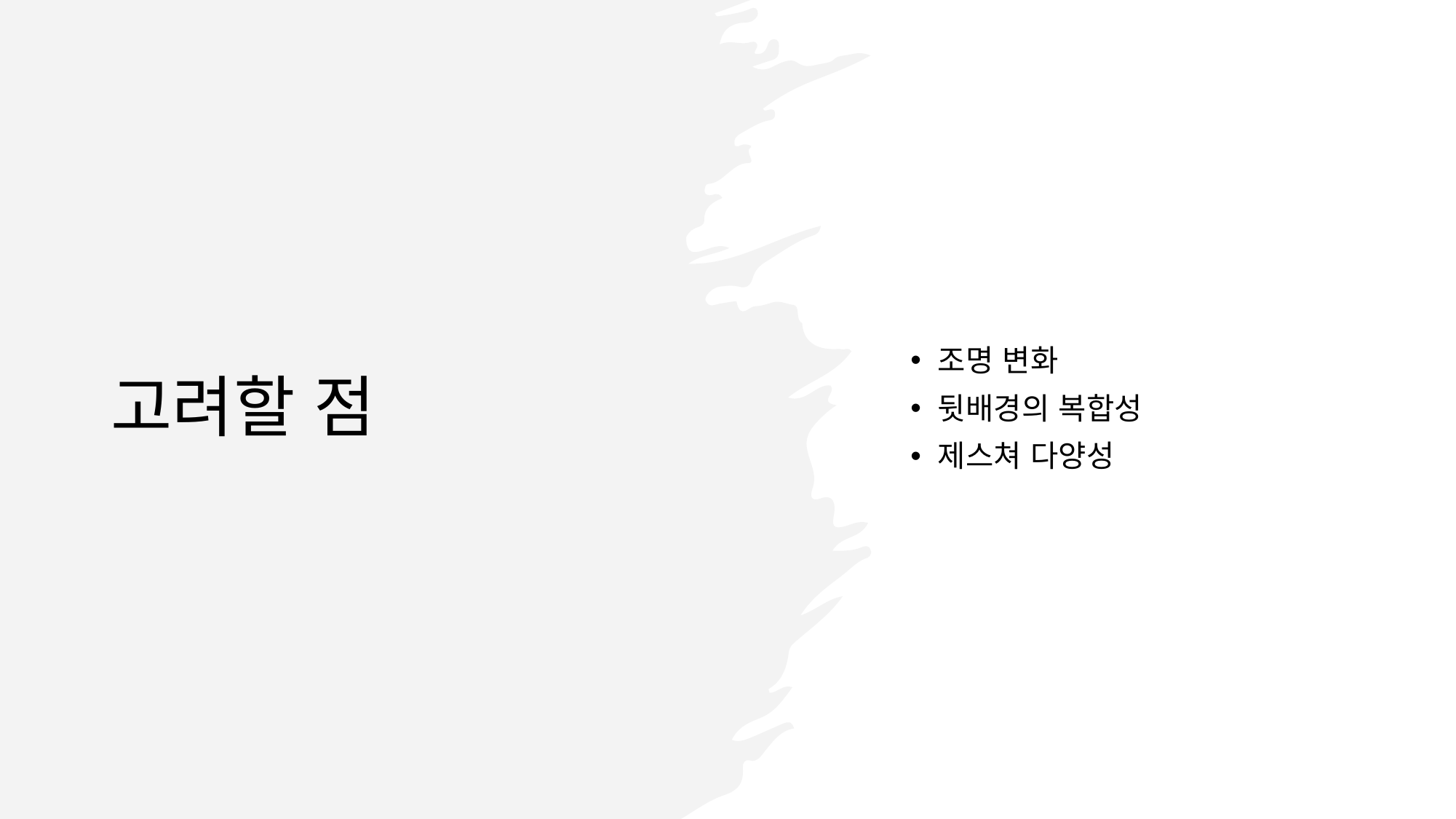

조명 변화
뒷배경의 복합성
제스쳐 다양성
# 고려할 점